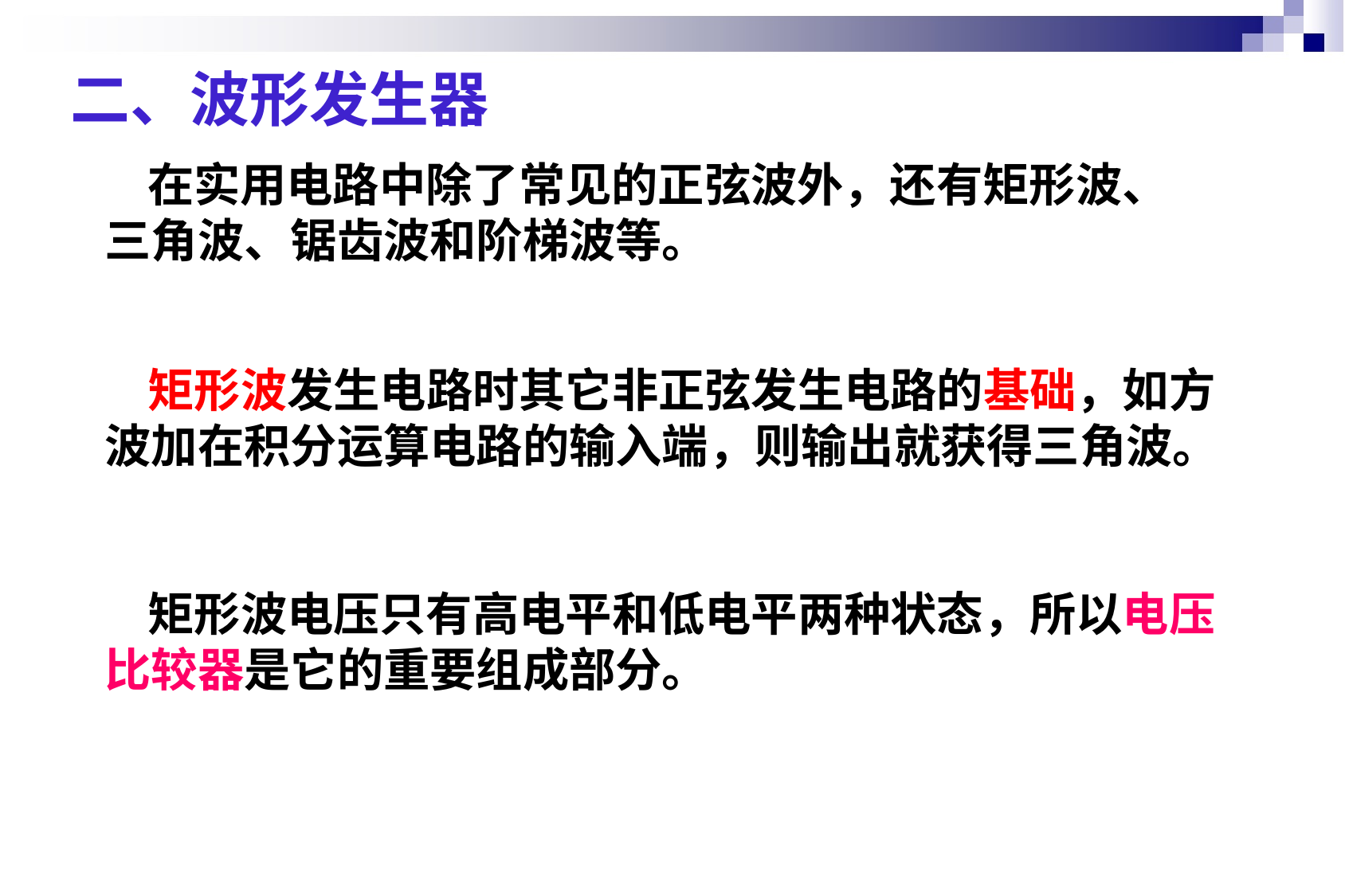

二、波形发生器
   在实用电路中除了常见的正弦波外，还有矩形波、三角波、锯齿波和阶梯波等。
   矩形波发生电路时其它非正弦发生电路的基础，如方波加在积分运算电路的输入端，则输出就获得三角波。
   矩形波电压只有高电平和低电平两种状态，所以电压比较器是它的重要组成部分。